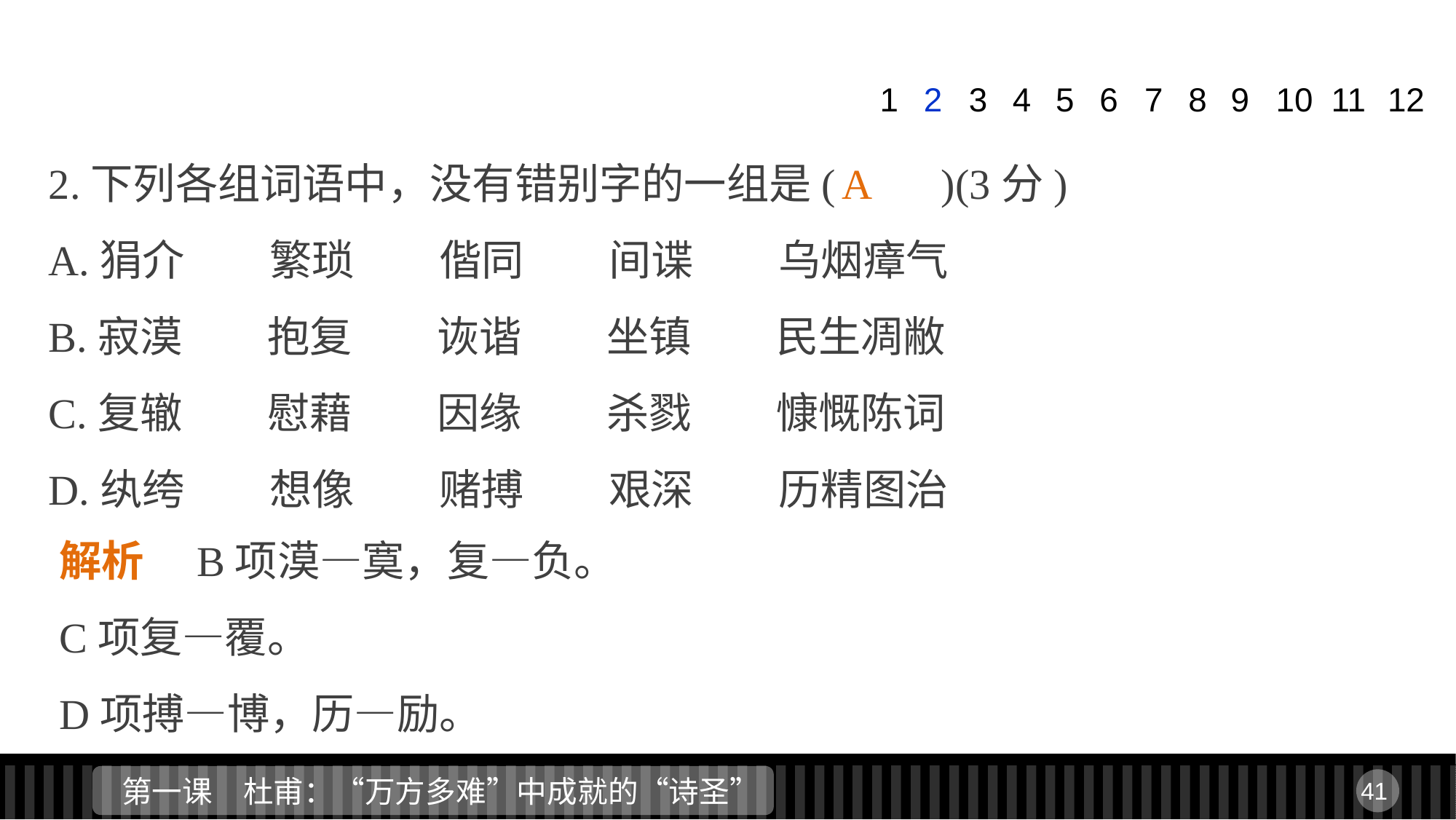

1
2
3
4
5
6
7
8
9
11
12
10
2.下列各组词语中，没有错别字的一组是(　　)(3分)
A.狷介　　繁琐　　偕同　　间谍　　乌烟瘴气
B.寂漠　　抱复　　诙谐　　坐镇　　民生凋敝
C.复辙　　慰藉　　因缘　　杀戮　　慷慨陈词
D.纨绔　　想像　　赌搏　　艰深　　历精图治
A
解析　B项漠—寞，复—负。
C项复—覆。
D项搏—博，历—励。